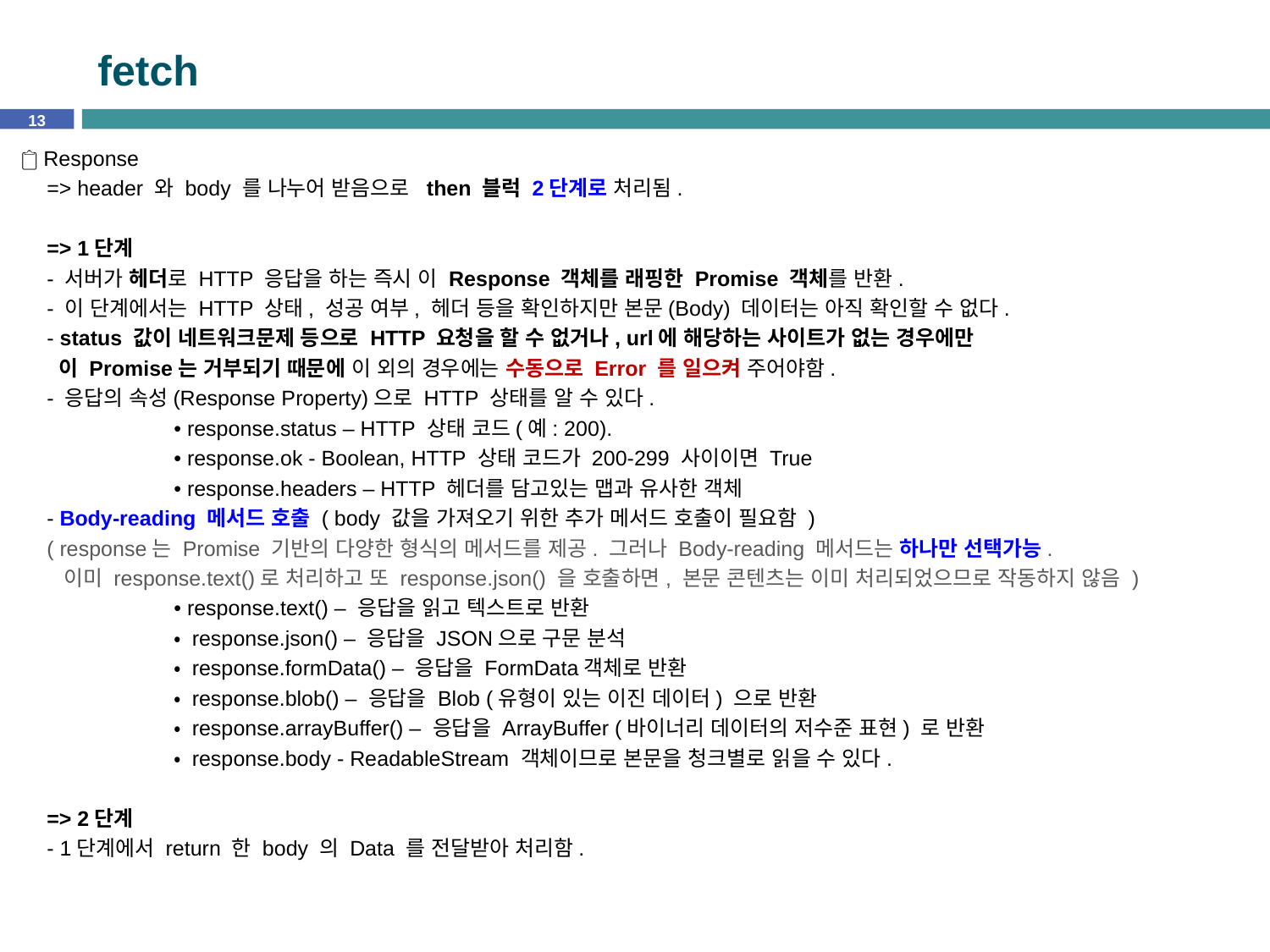

# fetch
13
📋 Response
=> header 와 body 를 나누어 받음으로  then 블럭 2단계로 처리됨.
=> 1단계
- 서버가 헤더로 HTTP 응답을 하는 즉시 이 Response 객체를 래핑한 Promise 객체를 반환.
- 이 단계에서는 HTTP 상태, 성공 여부, 헤더 등을 확인하지만 본문(Body) 데이터는 아직 확인할 수 없다.
- status 값이 네트워크문제 등으로 HTTP 요청을 할 수 없거나, url에 해당하는 사이트가 없는 경우에만
  이 Promise는 거부되기 때문에 이 외의 경우에는 수동으로 Error 를 일으켜 주어야함.
- 응답의 속성(Response Property)으로 HTTP 상태를 알 수 있다.
	• response.status – HTTP 상태 코드(예: 200).
	• response.ok - Boolean, HTTP 상태 코드가 200-299 사이이면 True
	• response.headers – HTTP 헤더를 담고있는 맵과 유사한 객체
- Body-reading 메서드 호출 ( body 값을 가져오기 위한 추가 메서드 호출이 필요함 )
( response는 Promise 기반의 다양한 형식의 메서드를 제공. 그러나 Body-reading 메서드는 하나만 선택가능.
  이미 response.text()로 처리하고 또 response.json() 을 호출하면, 본문 콘텐츠는 이미 처리되었으므로 작동하지 않음 )
	• response.text() – 응답을 읽고 텍스트로 반환
	• response.json() – 응답을 JSON으로 구문 분석
	• response.formData() – 응답을 FormData객체로 반환
	• response.blob() – 응답을 Blob (유형이 있는 이진 데이터) 으로 반환
	• response.arrayBuffer() – 응답을 ArrayBuffer (바이너리 데이터의 저수준 표현) 로 반환
	• response.body - ReadableStream 객체이므로 본문을 청크별로 읽을 수 있다.
=> 2단계
- 1단계에서 return 한 body 의 Data 를 전달받아 처리함.